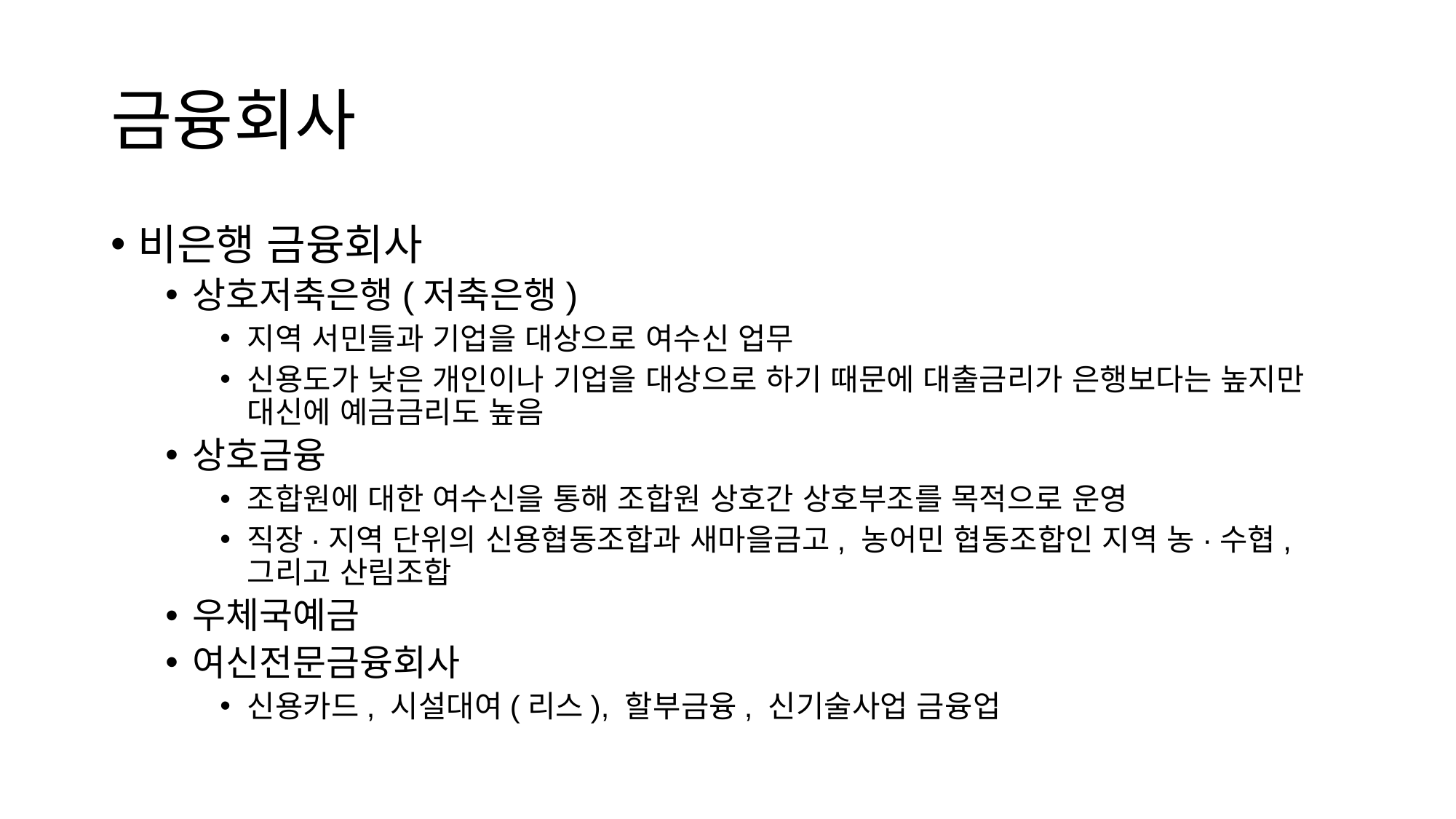

# 금융회사
비은행 금융회사
상호저축은행(저축은행)
지역 서민들과 기업을 대상으로 여수신 업무
신용도가 낮은 개인이나 기업을 대상으로 하기 때문에 대출금리가 은행보다는 높지만 대신에 예금금리도 높음
상호금융
조합원에 대한 여수신을 통해 조합원 상호간 상호부조를 목적으로 운영
직장·지역 단위의 신용협동조합과 새마을금고, 농어민 협동조합인 지역 농·수협, 그리고 산림조합
우체국예금
여신전문금융회사
신용카드, 시설대여(리스), 할부금융, 신기술사업 금융업